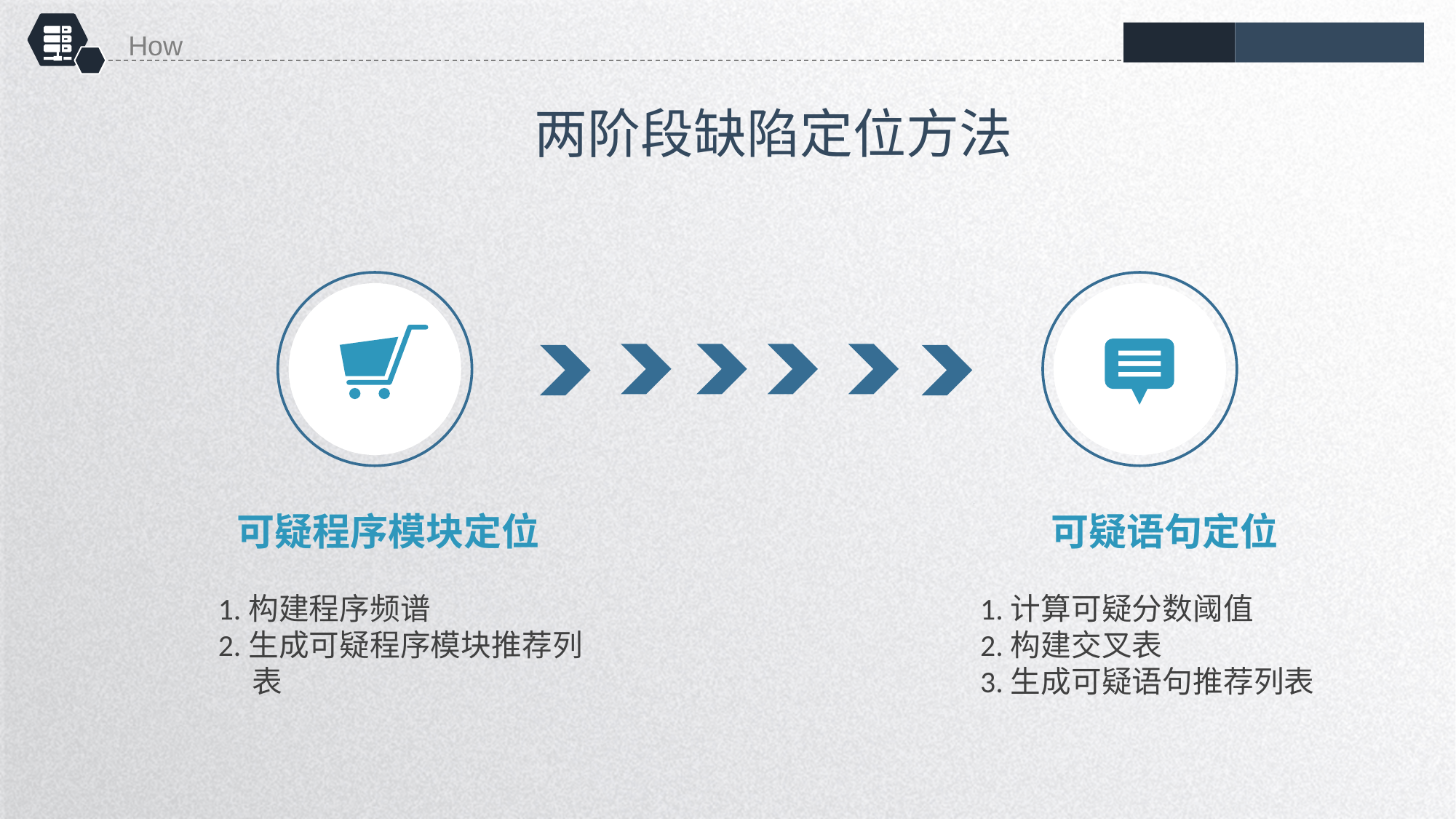

How

两阶段缺陷定位方法

可疑程序模块定位

1.构建程序频谱
2.生成可疑程序模块推荐列表
可疑语句定位

1.计算可疑分数阈值
2.构建交叉表
3.生成可疑语句推荐列表

延时符